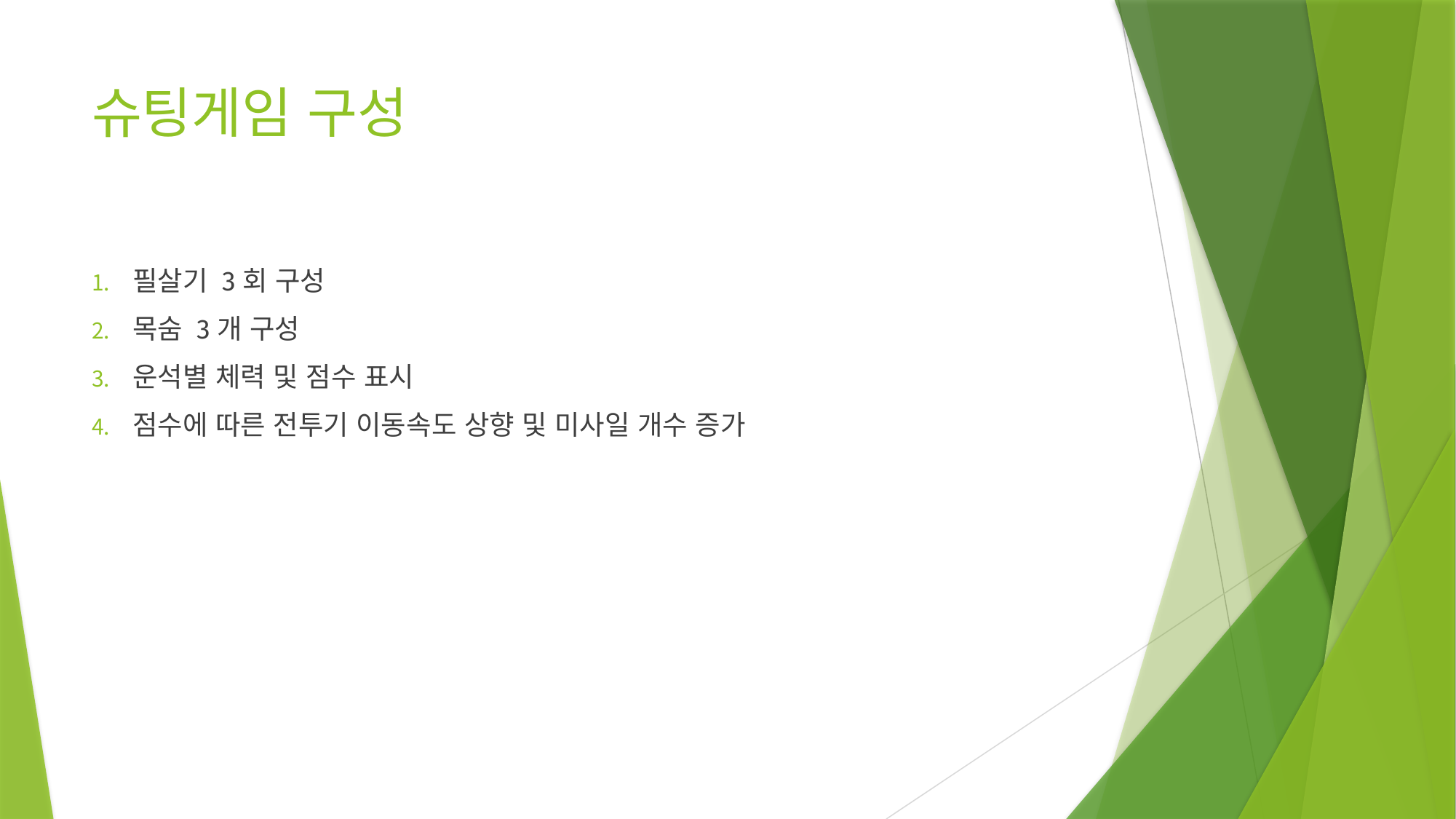

# 슈팅게임 구성
필살기 3회 구성
목숨 3개 구성
운석별 체력 및 점수 표시
점수에 따른 전투기 이동속도 상향 및 미사일 개수 증가